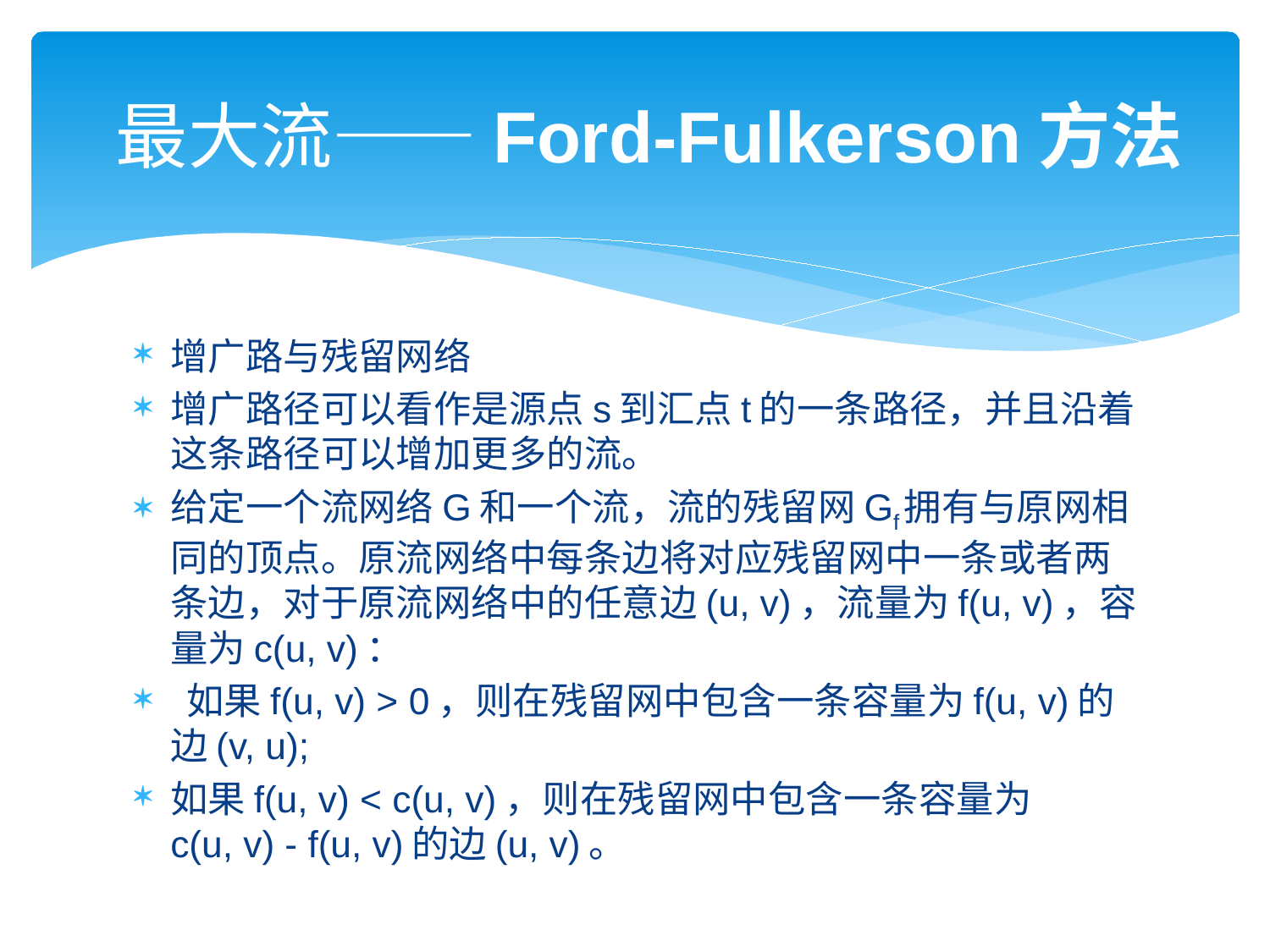

# 最大流——Ford-Fulkerson方法
增广路与残留网络
增广路径可以看作是源点s到汇点t的一条路径，并且沿着这条路径可以增加更多的流。
给定一个流网络G和一个流，流的残留网Gf拥有与原网相同的顶点。原流网络中每条边将对应残留网中一条或者两条边，对于原流网络中的任意边(u, v)，流量为f(u, v)，容量为c(u, v)：
 如果f(u, v) > 0，则在残留网中包含一条容量为f(u, v)的边(v, u);
如果f(u, v) < c(u, v)，则在残留网中包含一条容量为c(u, v) - f(u, v)的边(u, v)。